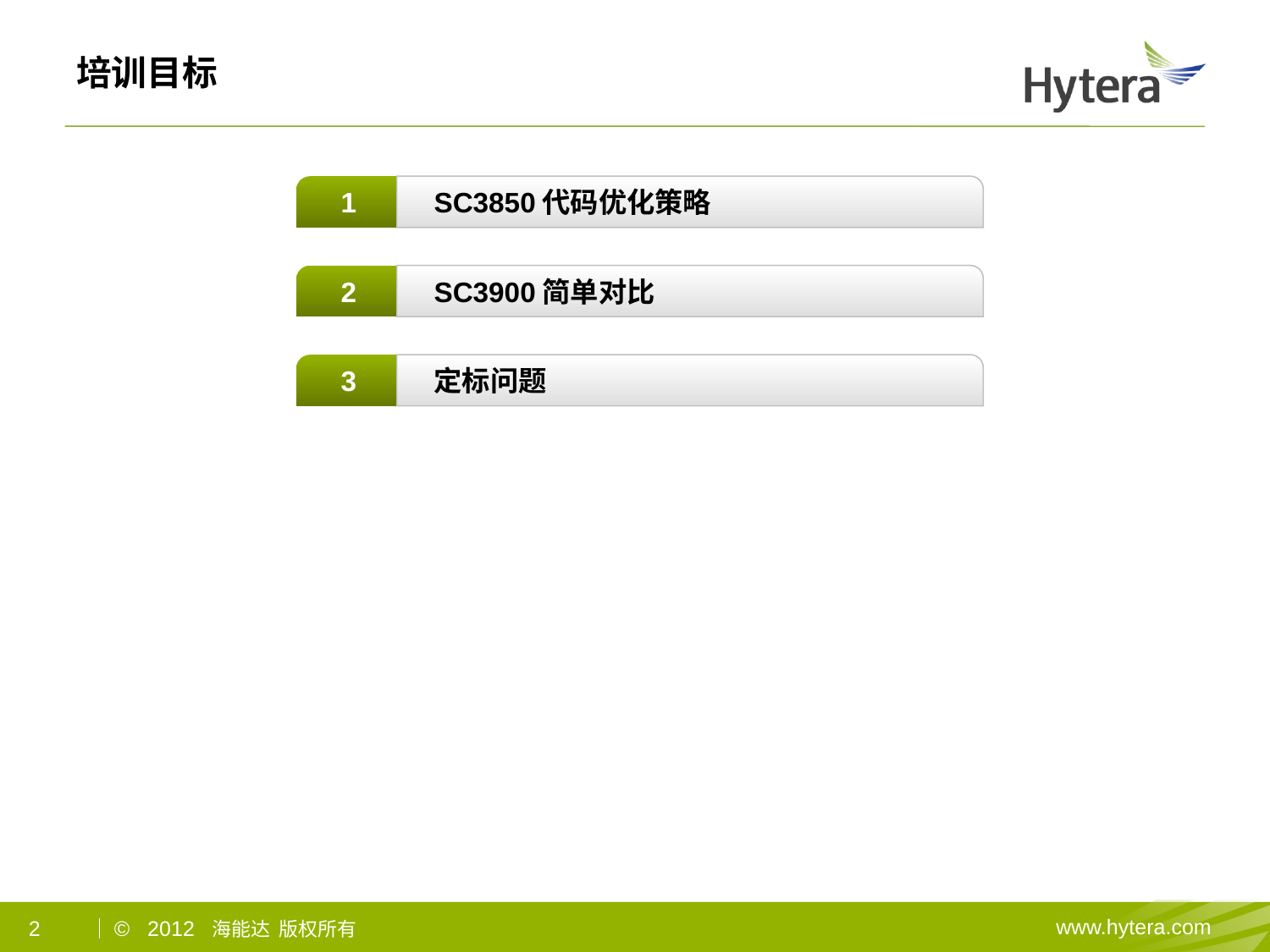

# 培训目标
1
SC3850代码优化策略
2
SC3900简单对比
3
定标问题